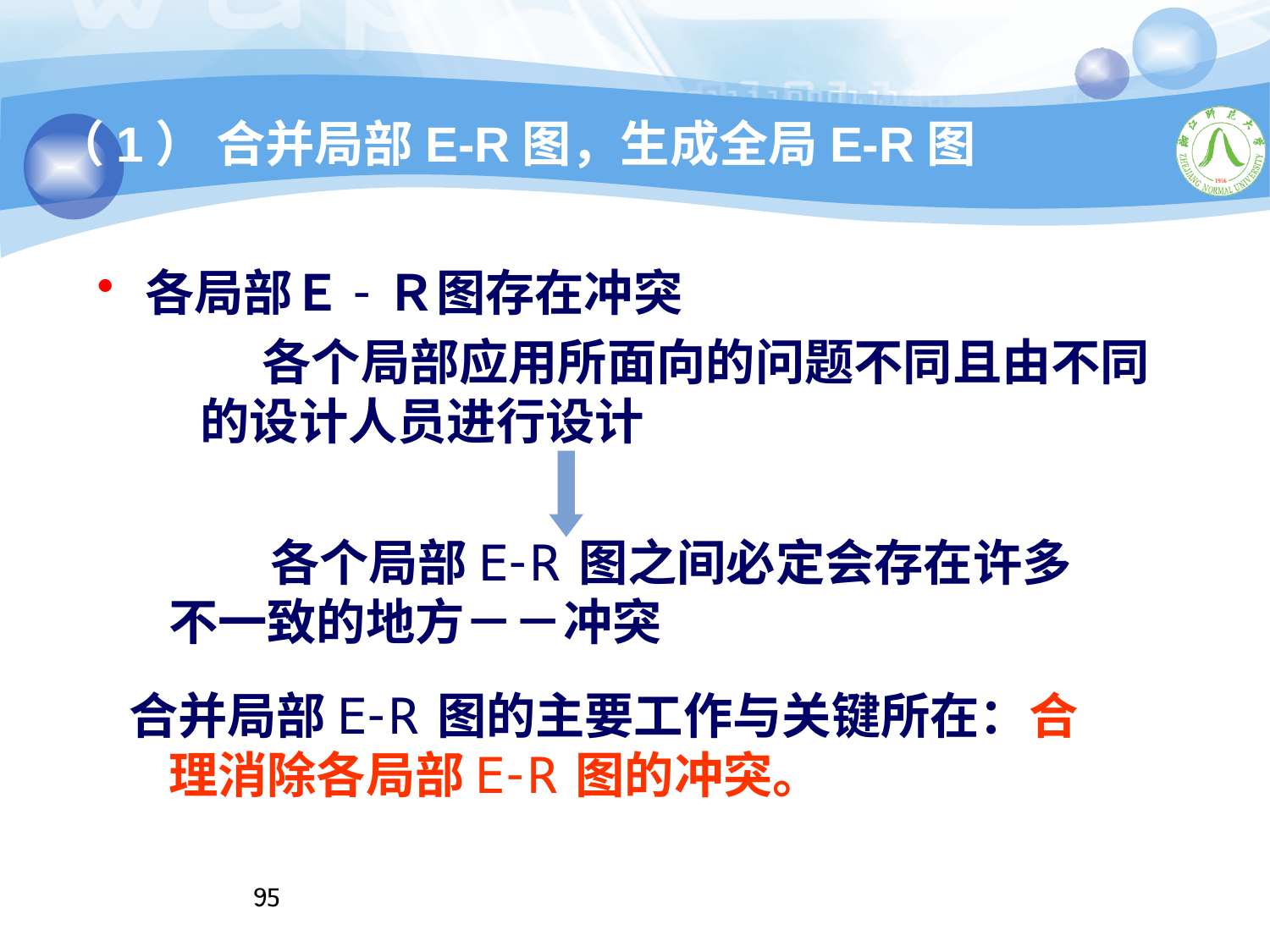

（1） 合并局部E-R图，生成全局E-R图
各局部Ｅ-Ｒ图存在冲突
        各个局部应用所面向的问题不同且由不同的设计人员进行设计

	        各个局部E-R图之间必定会存在许多不一致的地方－－冲突

合并局部E-R图的主要工作与关键所在：合理消除各局部E-R图的冲突。
95